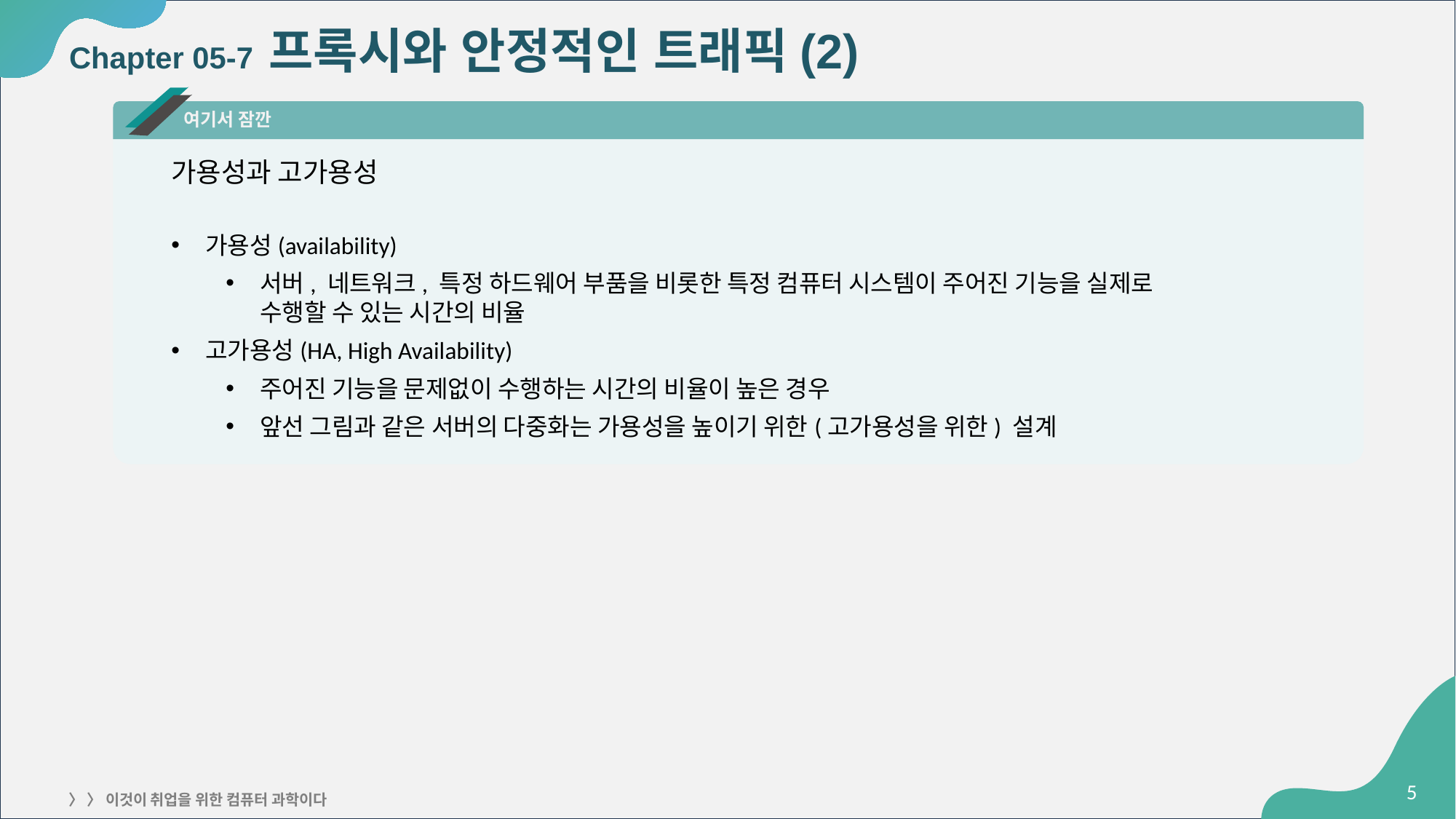

# Chapter 05-7 프록시와 안정적인 트래픽(2)

여기서 잠깐

가용성과 고가용성

가용성(availability)
서버, 네트워크, 특정 하드웨어 부품을 비롯한 특정 컴퓨터 시스템이 주어진 기능을 실제로
수행할 수 있는 시간의 비율
고가용성(HA, High Availability)
주어진 기능을 문제없이 수행하는 시간의 비율이 높은 경우
앞선 그림과 같은 서버의 다중화는 가용성을 높이기 위한(고가용성을 위한) 설계
5
〉 〉 이것이 취업을 위한 컴퓨터 과학이다